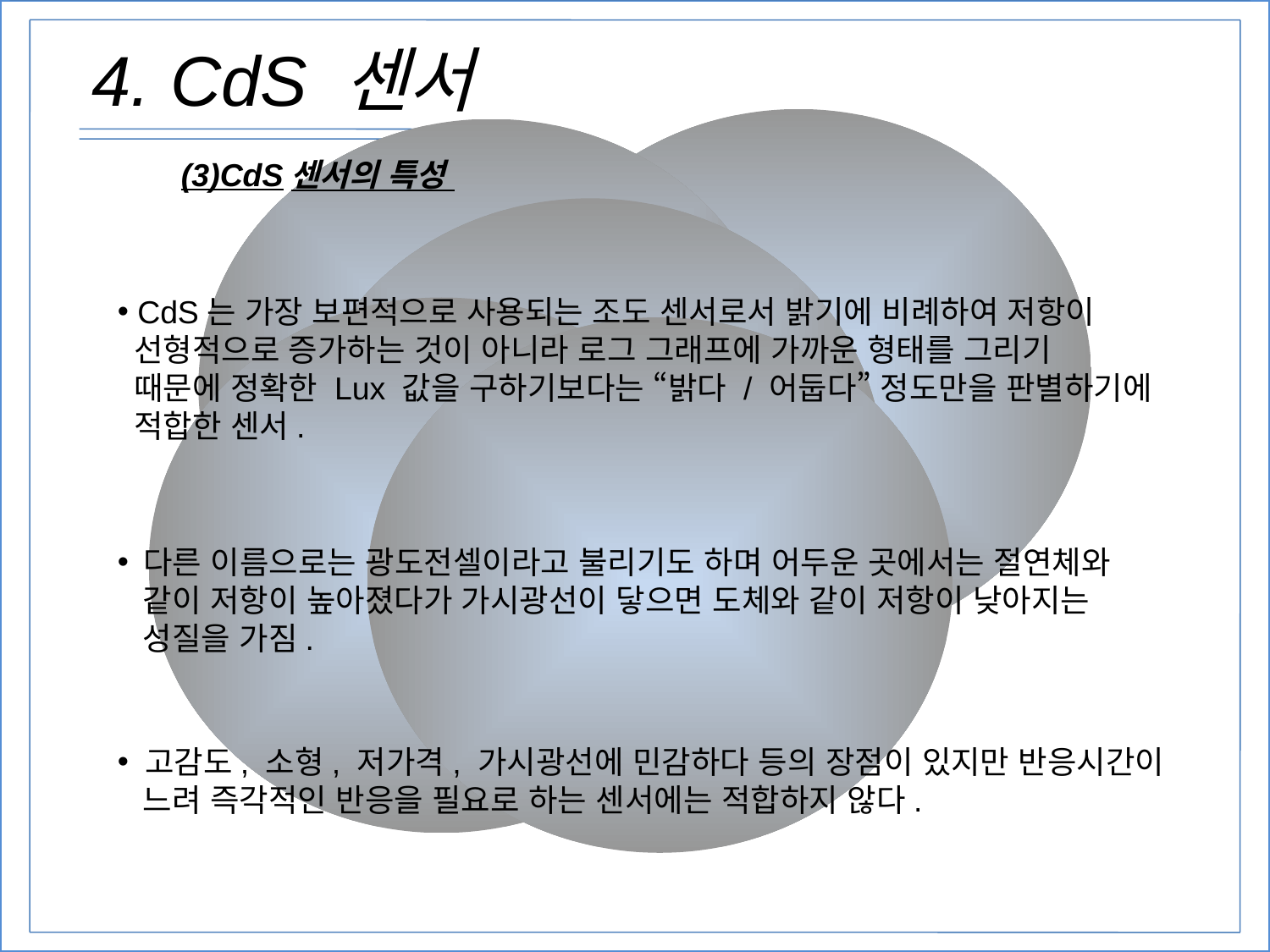

4. CdS 센서
# \

(3)CdS센서의 특성

 CdS는 가장 보편적으로 사용되는 조도 센서로서 밝기에 비례하여 저항이
 선형적으로 증가하는 것이 아니라 로그 그래프에 가까운 형태를 그리기
 때문에 정확한 Lux 값을 구하기보다는 “밝다 / 어둡다” 정도만을 판별하기에
 적합한 센서.

 다른 이름으로는 광도전셀이라고 불리기도 하며 어두운 곳에서는 절연체와
  같이 저항이 높아졌다가 가시광선이 닿으면 도체와 같이 저항이 낮아지는
  성질을 가짐.
 고감도, 소형, 저가격, 가시광선에 민감하다 등의 장점이 있지만 반응시간이
  느려 즉각적인 반응을 필요로 하는 센서에는 적합하지 않다.
14